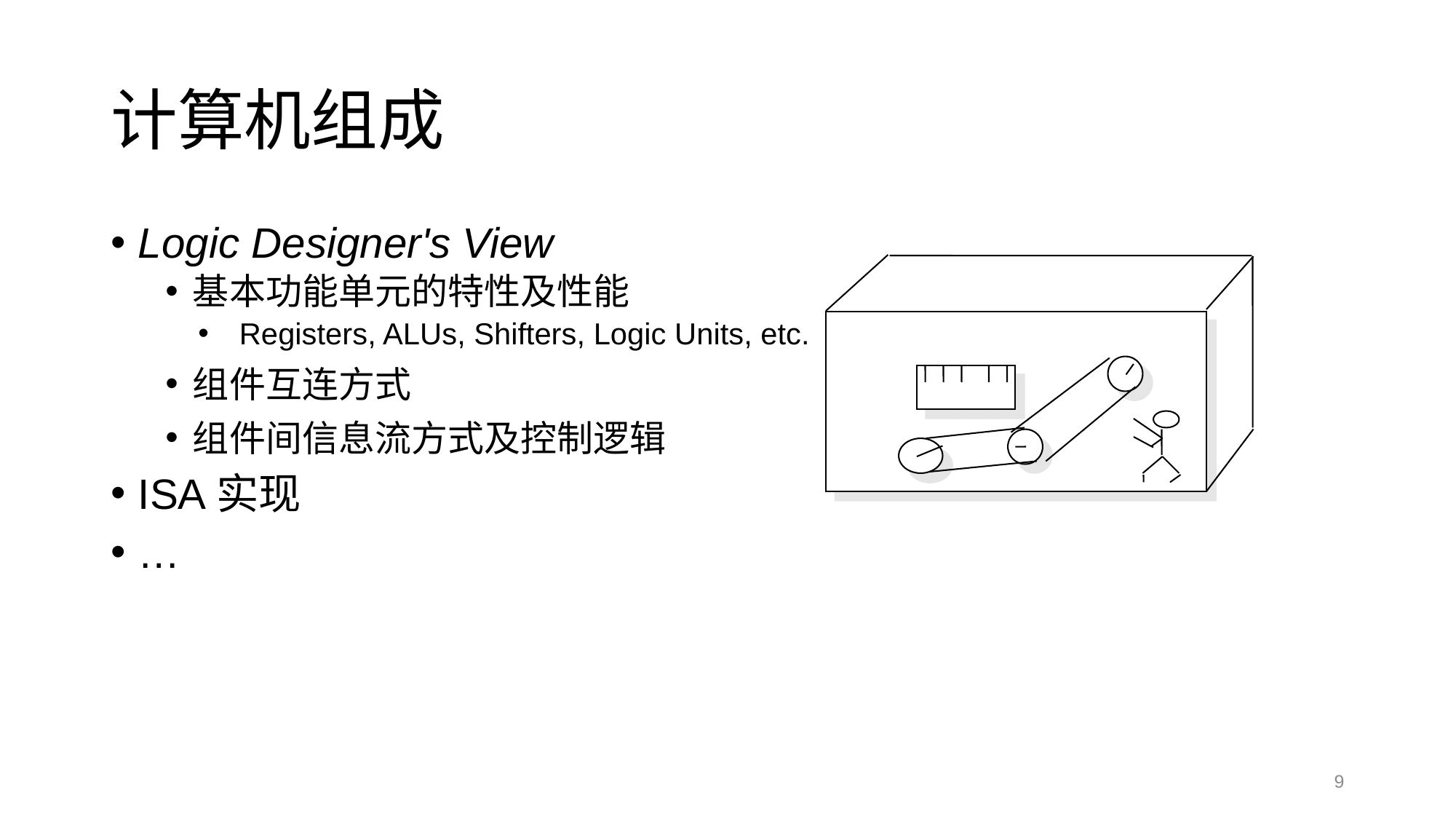

# 计算机组成
Logic Designer's View
基本功能单元的特性及性能
Registers, ALUs, Shifters, Logic Units, etc.
组件互连方式
组件间信息流方式及控制逻辑
ISA实现
…

9